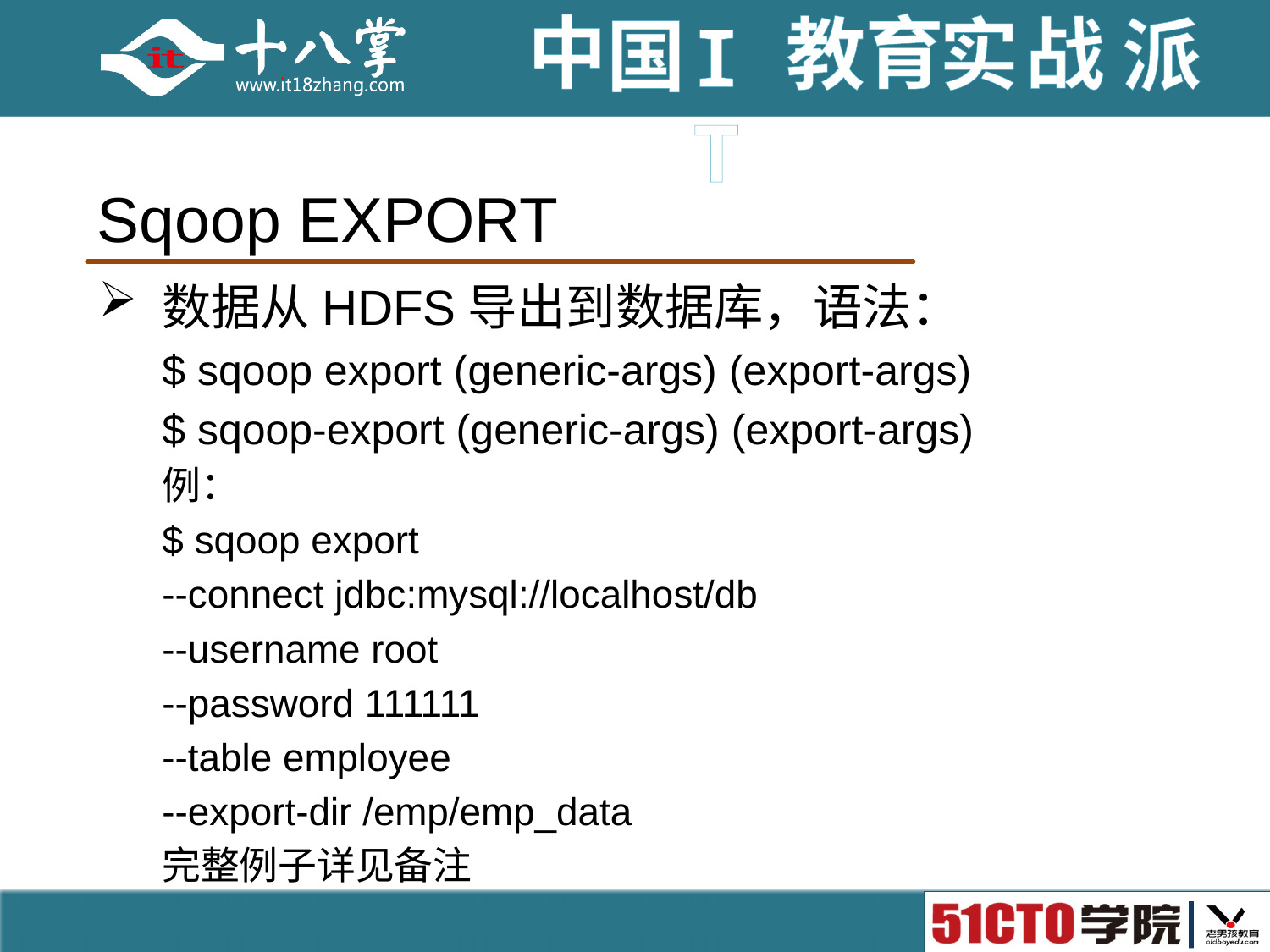

# Sqoop EXPORT
数据从HDFS导出到数据库，语法：
$ sqoop export (generic-args) (export-args)
$ sqoop-export (generic-args) (export-args)
例：
$ sqoop export
--connect jdbc:mysql://localhost/db
--username root
--password 111111
--table employee
--export-dir /emp/emp_data
完整例子详见备注